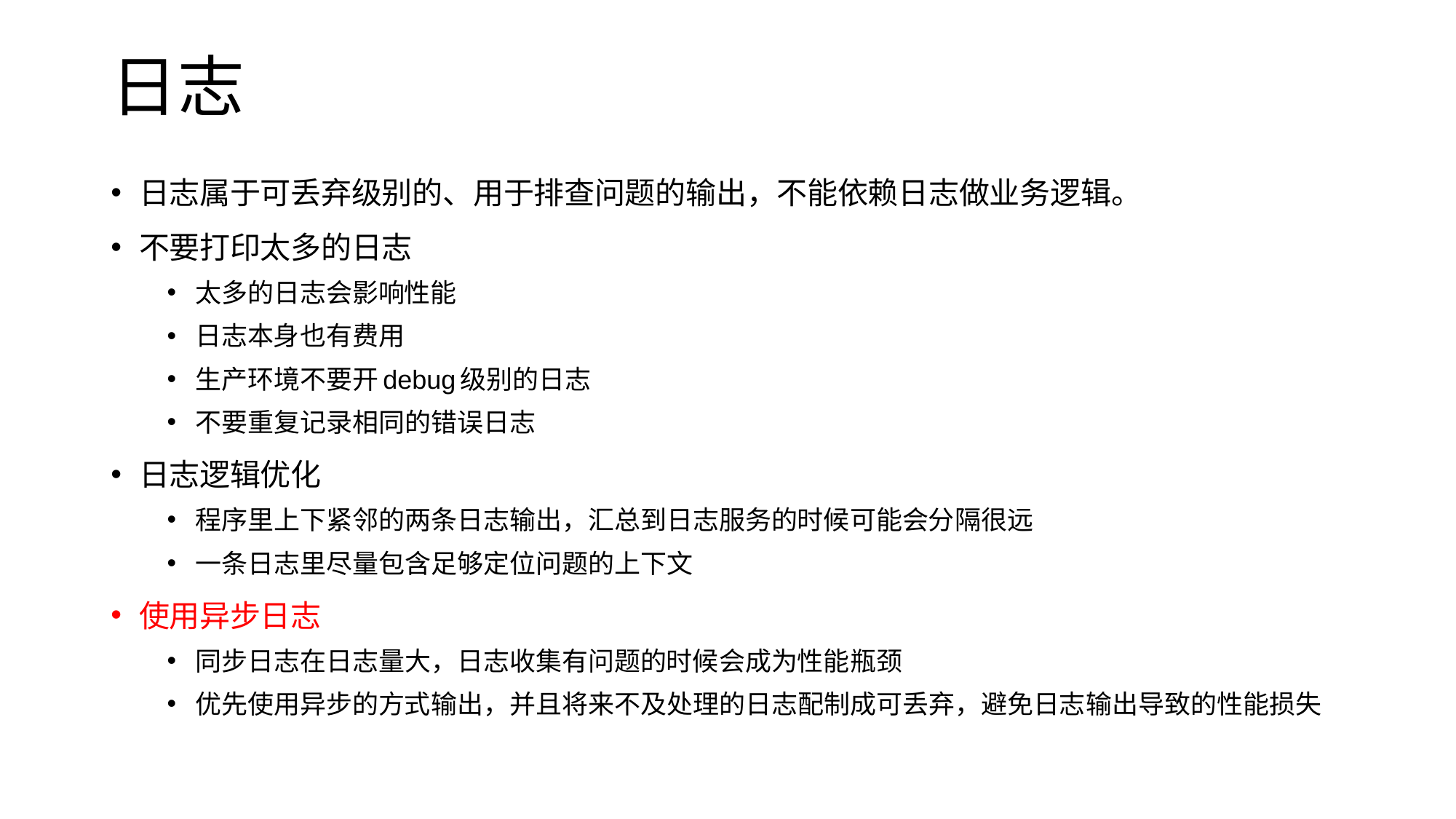

# 日志
日志属于可丢弃级别的、用于排查问题的输出，不能依赖日志做业务逻辑。
不要打印太多的日志
太多的日志会影响性能
日志本身也有费用
生产环境不要开debug级别的日志
不要重复记录相同的错误日志
日志逻辑优化
程序里上下紧邻的两条日志输出，汇总到日志服务的时候可能会分隔很远
一条日志里尽量包含足够定位问题的上下文
使用异步日志
同步日志在日志量大，日志收集有问题的时候会成为性能瓶颈
优先使用异步的方式输出，并且将来不及处理的日志配制成可丢弃，避免日志输出导致的性能损失